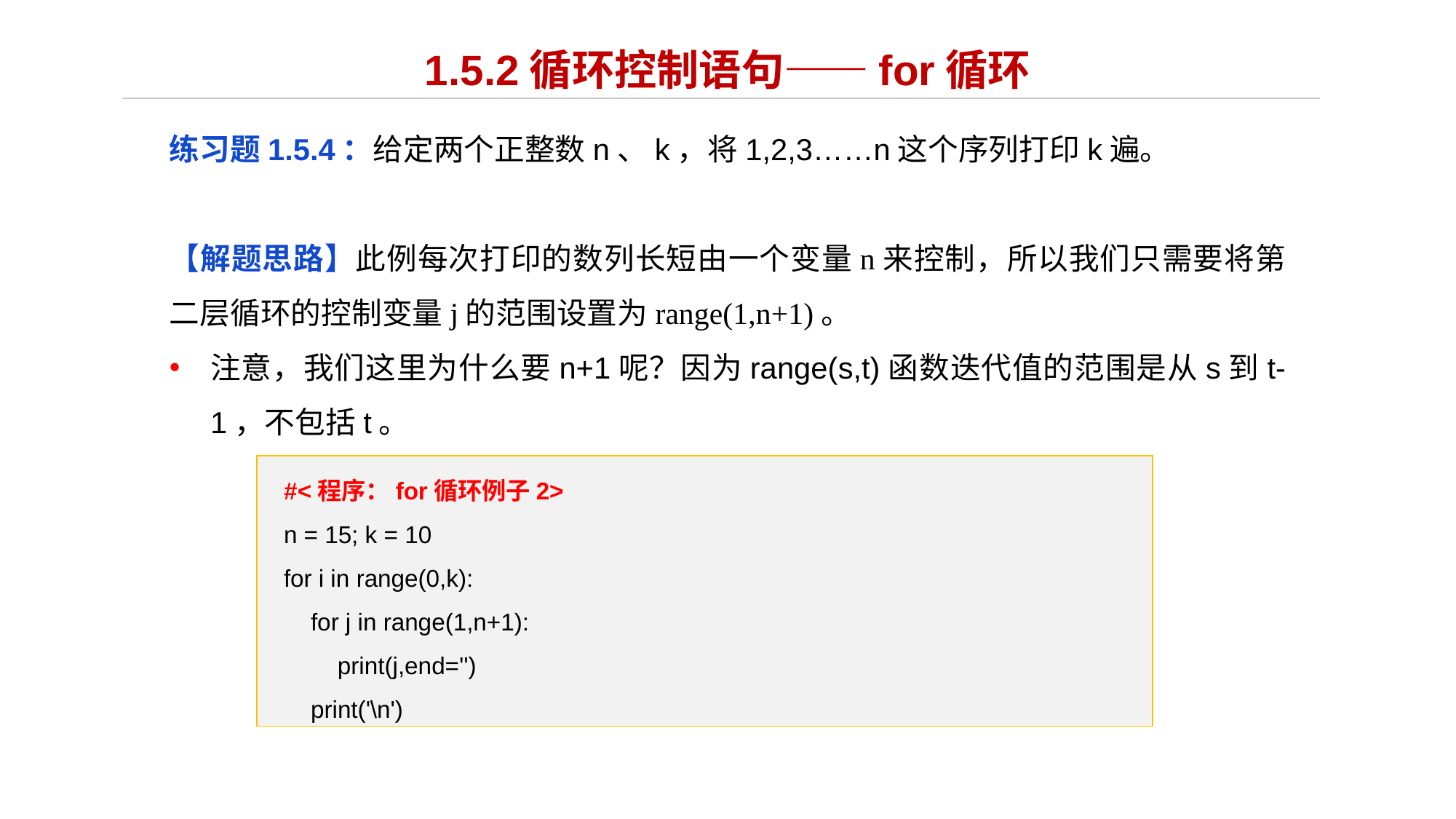

# 1.5.2循环控制语句——for循环
练习题1.5.4：给定两个正整数n、k，将1,2,3……n这个序列打印k遍。

【解题思路】此例每次打印的数列长短由一个变量n来控制，所以我们只需要将第二层循环的控制变量j的范围设置为range(1,n+1)。
注意，我们这里为什么要n+1呢？因为range(s,t)函数迭代值的范围是从s到t-1，不包括t。
#<程序：for循环例子2>
n = 15; k = 10
for i in range(0,k):
    for j in range(1,n+1):
        print(j,end='')
    print('\n')